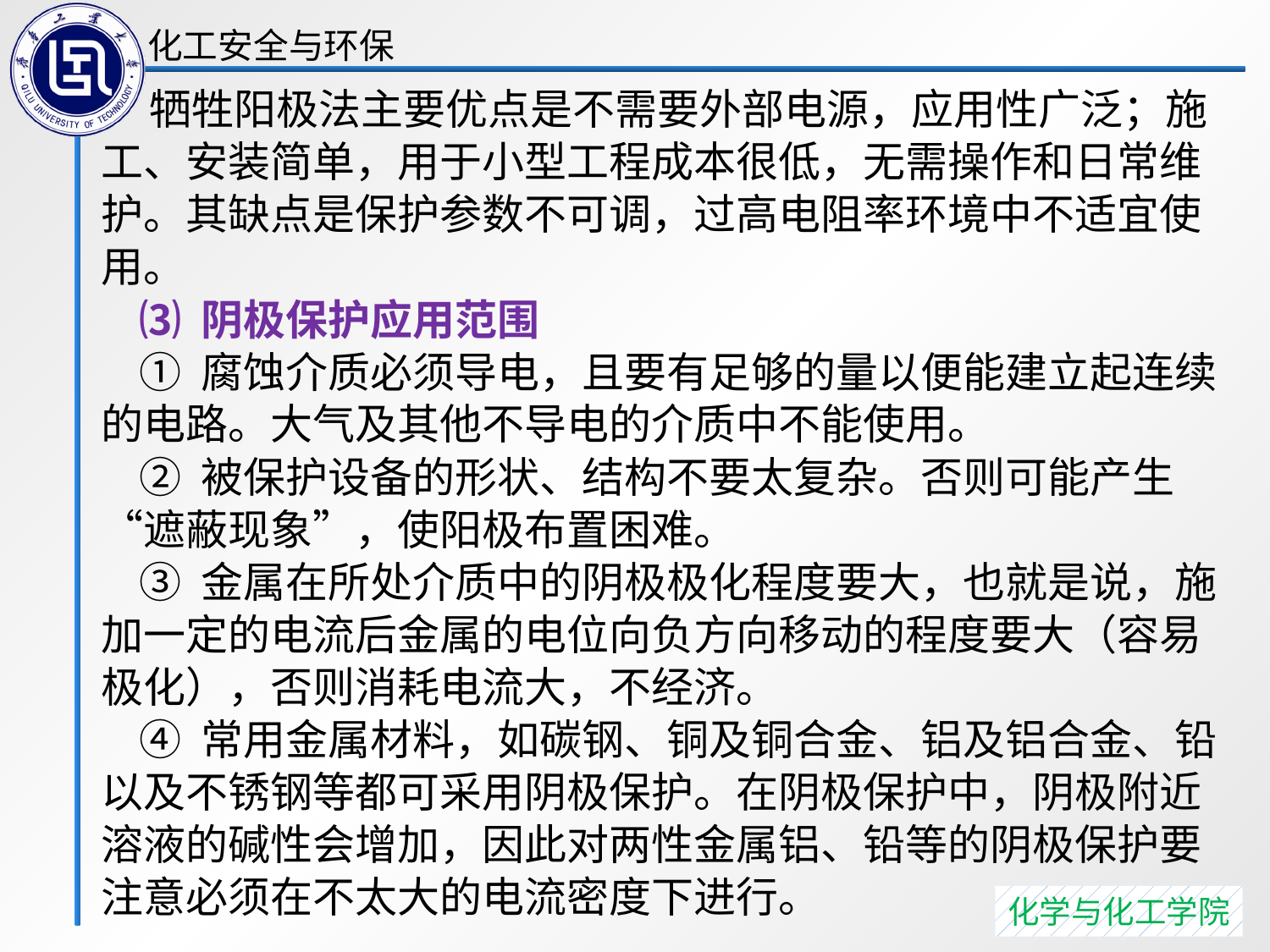

牺牲阳极法主要优点是不需要外部电源，应用性广泛；施工、安装简单，用于小型工程成本很低，无需操作和日常维护。其缺点是保护参数不可调，过高电阻率环境中不适宜使用。
    ⑶ 阴极保护应用范围
    ① 腐蚀介质必须导电，且要有足够的量以便能建立起连续的电路。大气及其他不导电的介质中不能使用。
    ② 被保护设备的形状、结构不要太复杂。否则可能产生“遮蔽现象”，使阳极布置困难。
    ③ 金属在所处介质中的阴极极化程度要大，也就是说，施加一定的电流后金属的电位向负方向移动的程度要大（容易极化），否则消耗电流大，不经济。
    ④ 常用金属材料，如碳钢、铜及铜合金、铝及铝合金、铅以及不锈钢等都可采用阴极保护。在阴极保护中，阴极附近溶液的碱性会增加，因此对两性金属铝、铅等的阴极保护要注意必须在不太大的电流密度下进行。